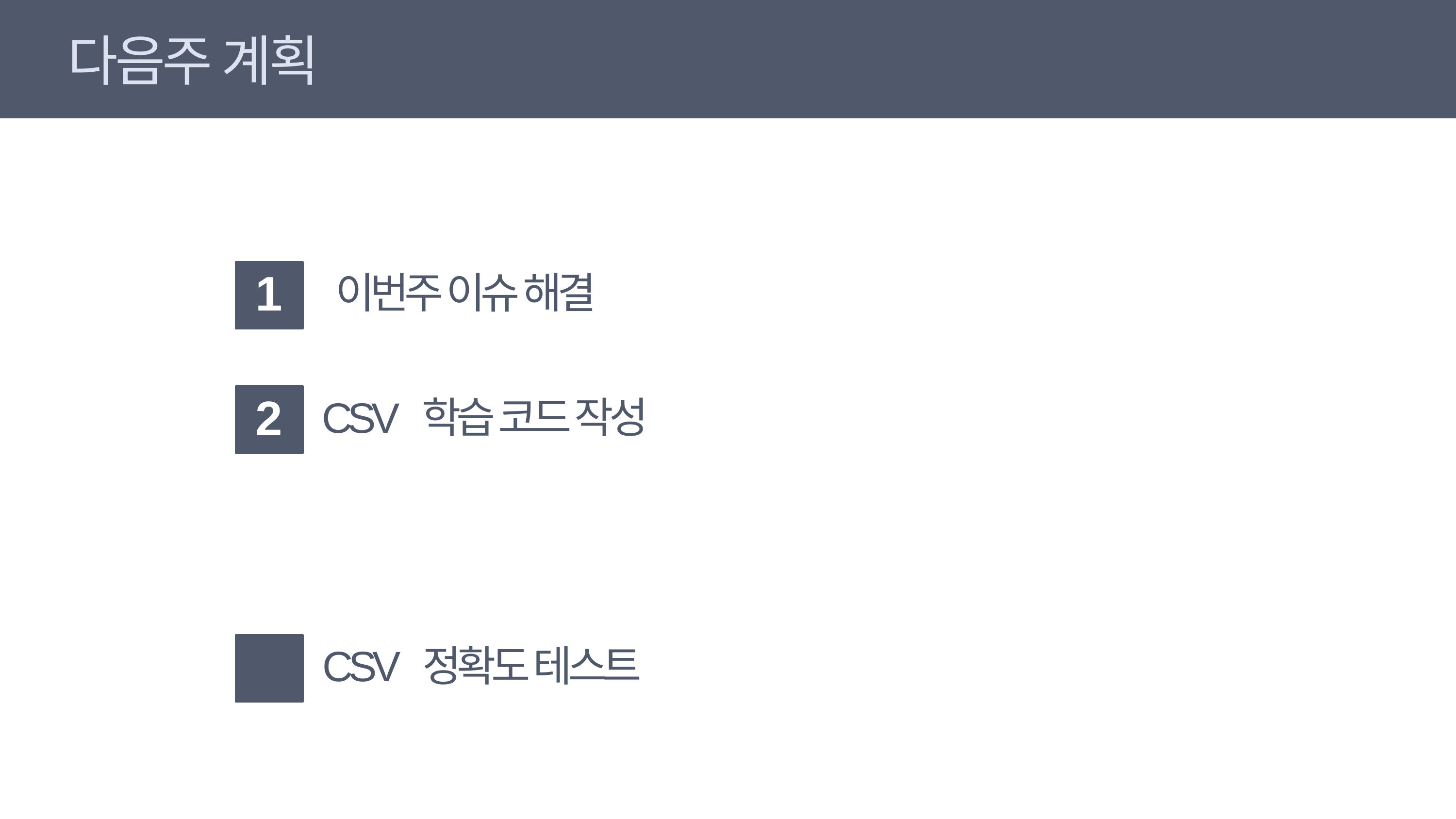

다음주 계획
1

이번주 이슈 해결
2

CSV 학습 코드 작성

CSV 정확도 테스트